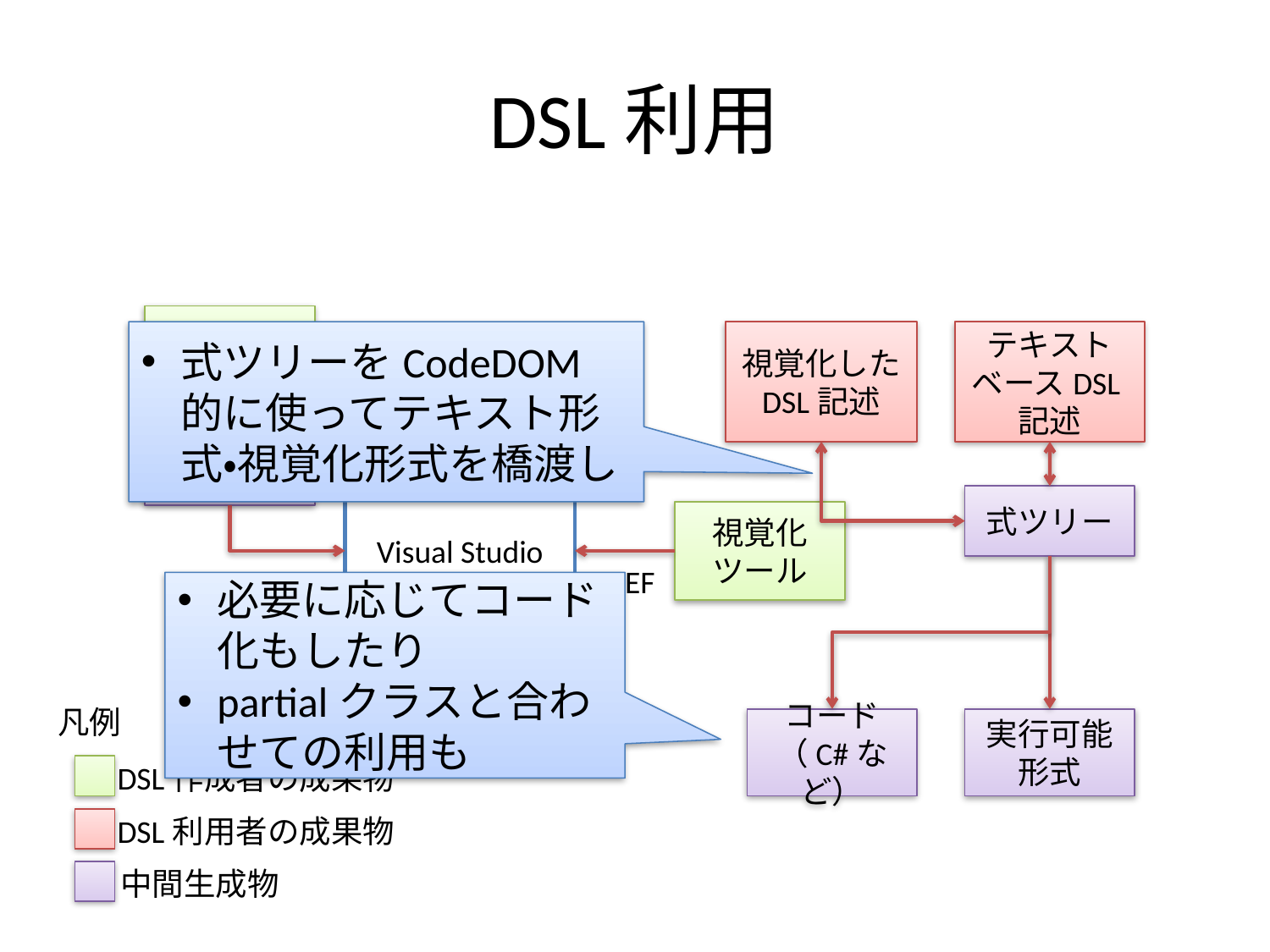

# DSL利用
文法定義
式ツリーをCodeDOM的に使ってテキスト形式・視覚化形式を橋渡し
視覚化した
DSL記述
テキストベースDSL記述
ビルド
MSIL
Visual Studio
式ツリー
視覚化ツール
MEF
MEF
必要に応じてコード化もしたり
partialクラスと合わせての利用も
凡例
コード
（C#など）
実行可能形式
DSL作成者の成果物

DSL利用者の成果物

中間生成物